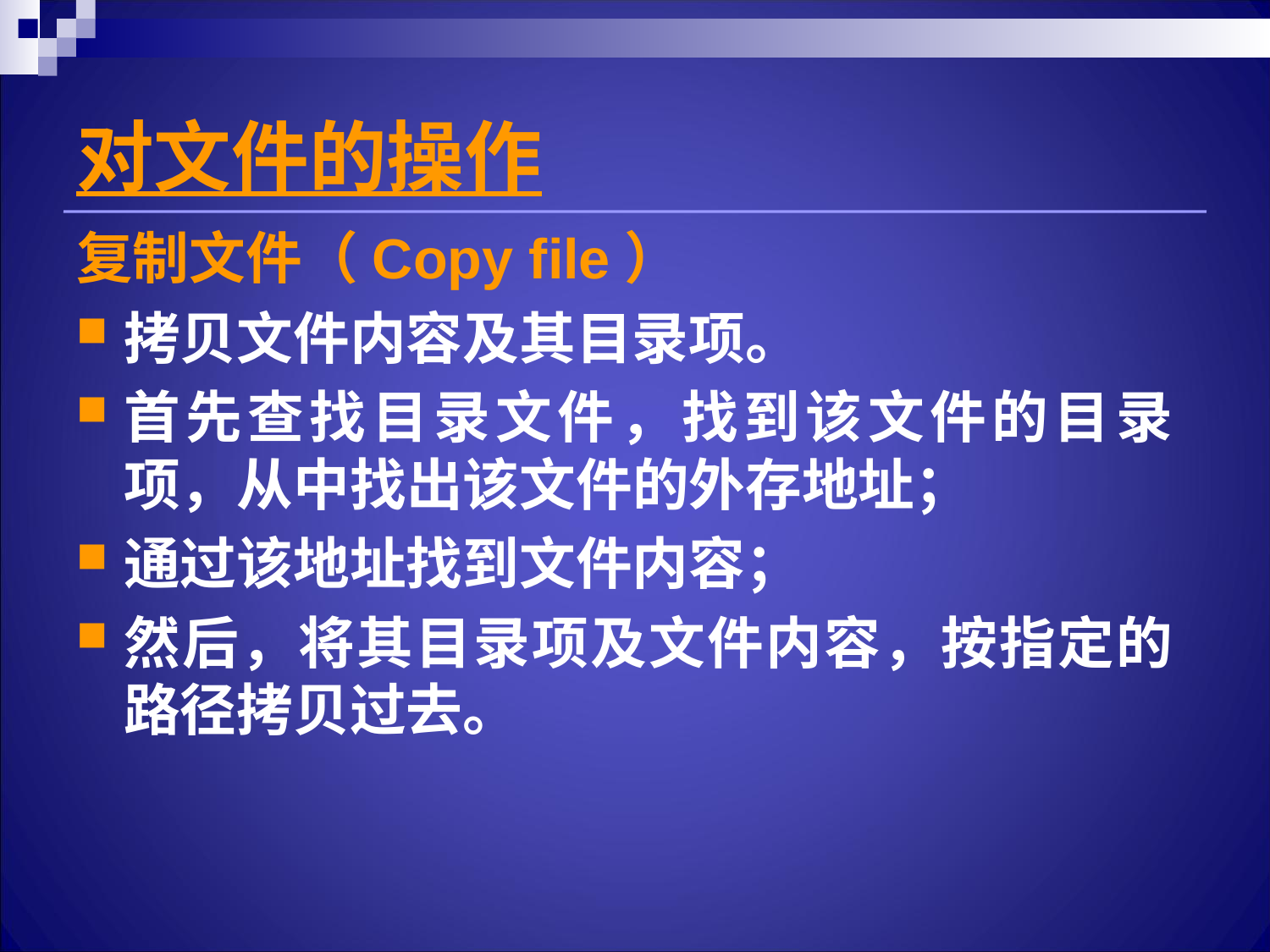

# 对文件的操作 复制文件（Copy file）
拷贝文件内容及其目录项。
首先查找目录文件，找到该文件的目录项，从中找出该文件的外存地址；
通过该地址找到文件内容；
然后，将其目录项及文件内容，按指定的路径拷贝过去。